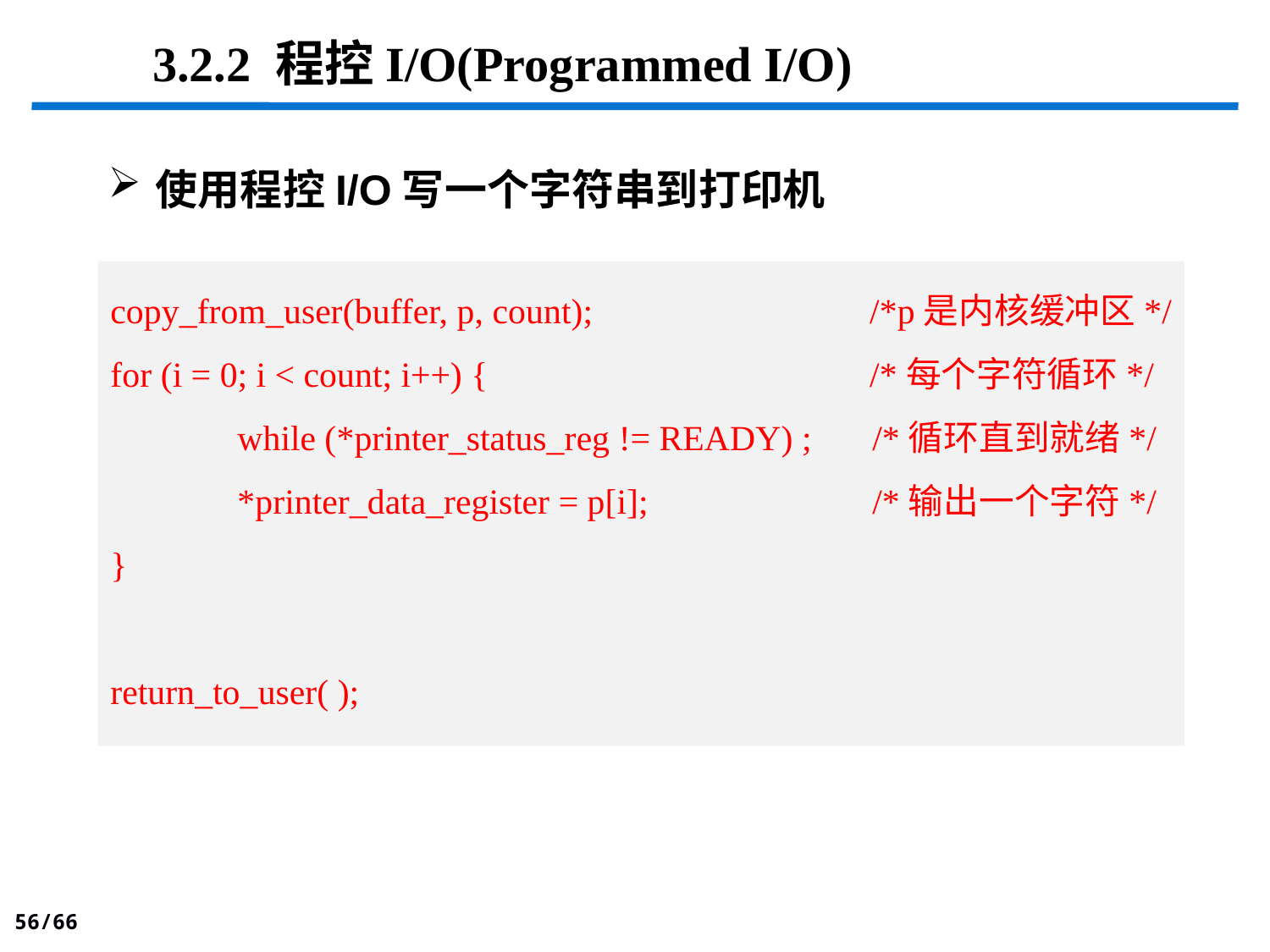

# 3.2.2 程控I/O(Programmed I/O)
使用程控I/O写一个字符串到打印机

copy_from_user(buffer, p, count);		              /*p是内核缓冲区*/
for (i = 0; i < count; i++) {			              /*每个字符循环*/
	while (*printer_status_reg != READY) ;	/*循环直到就绪*/
	*printer_data_register = p[i]; 		/*输出一个字符*/
}

return_to_user( );